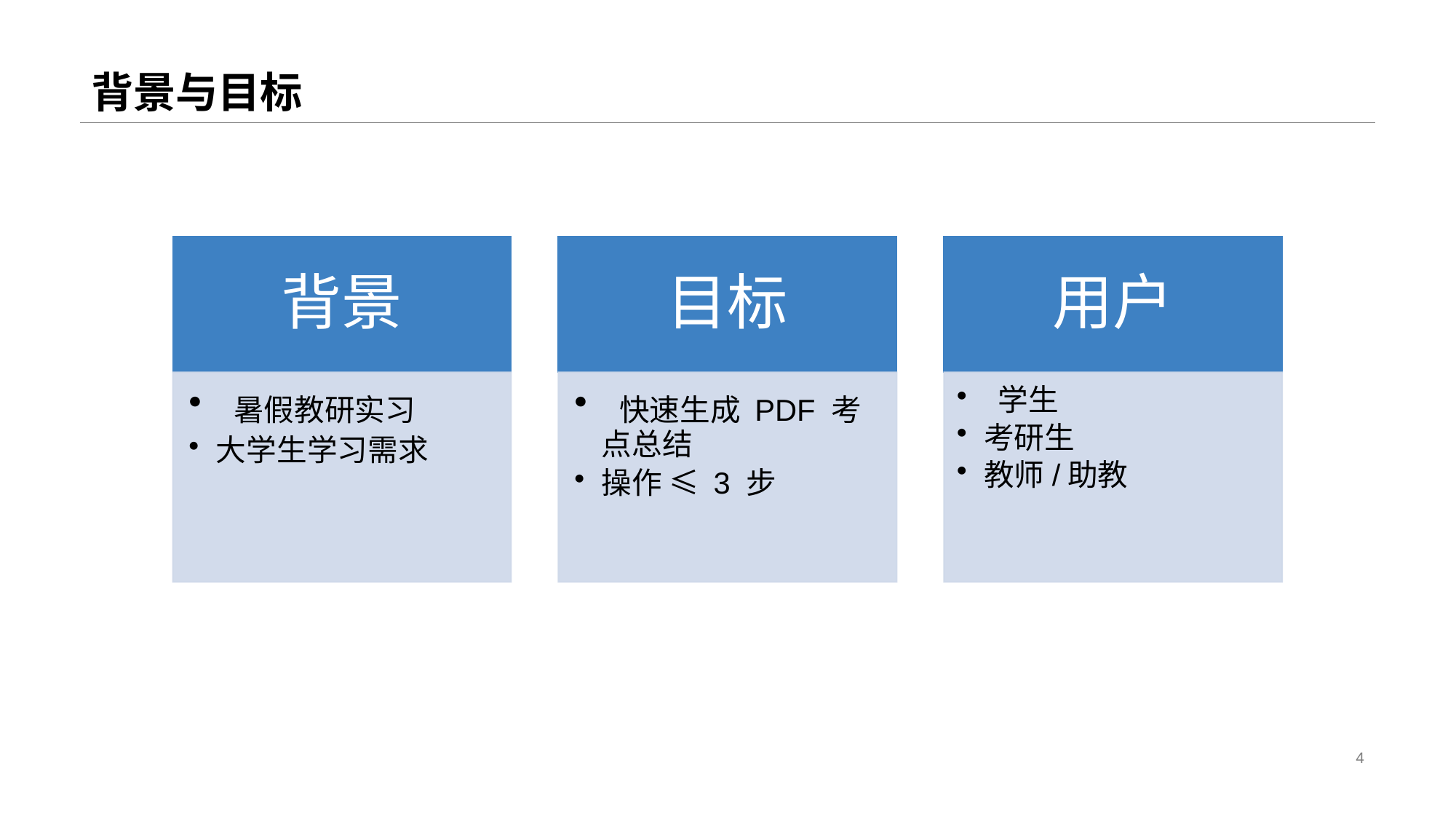

# 背景与目标
背景
 暑假教研实习
大学生学习需求
目标
 快速生成 PDF 考点总结
操作 ≤ 3 步
用户
 学生
考研生
教师/助教
4